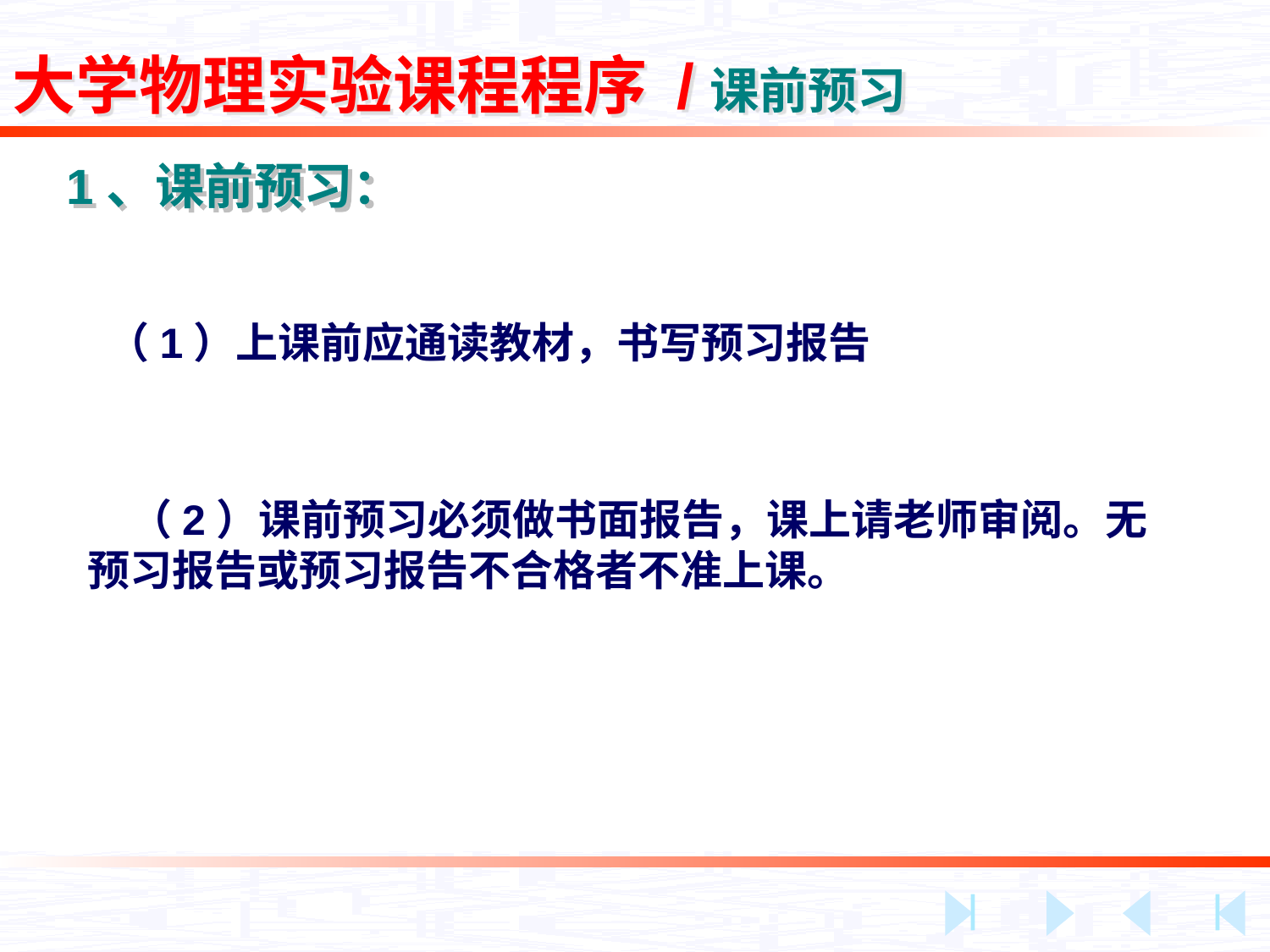

大学物理实验课程程序 /课前预习
1、课前预习：
      （1）上课前应通读教材，书写预习报告
　（2）课前预习必须做书面报告，课上请老师审阅。无预习报告或预习报告不合格者不准上课。